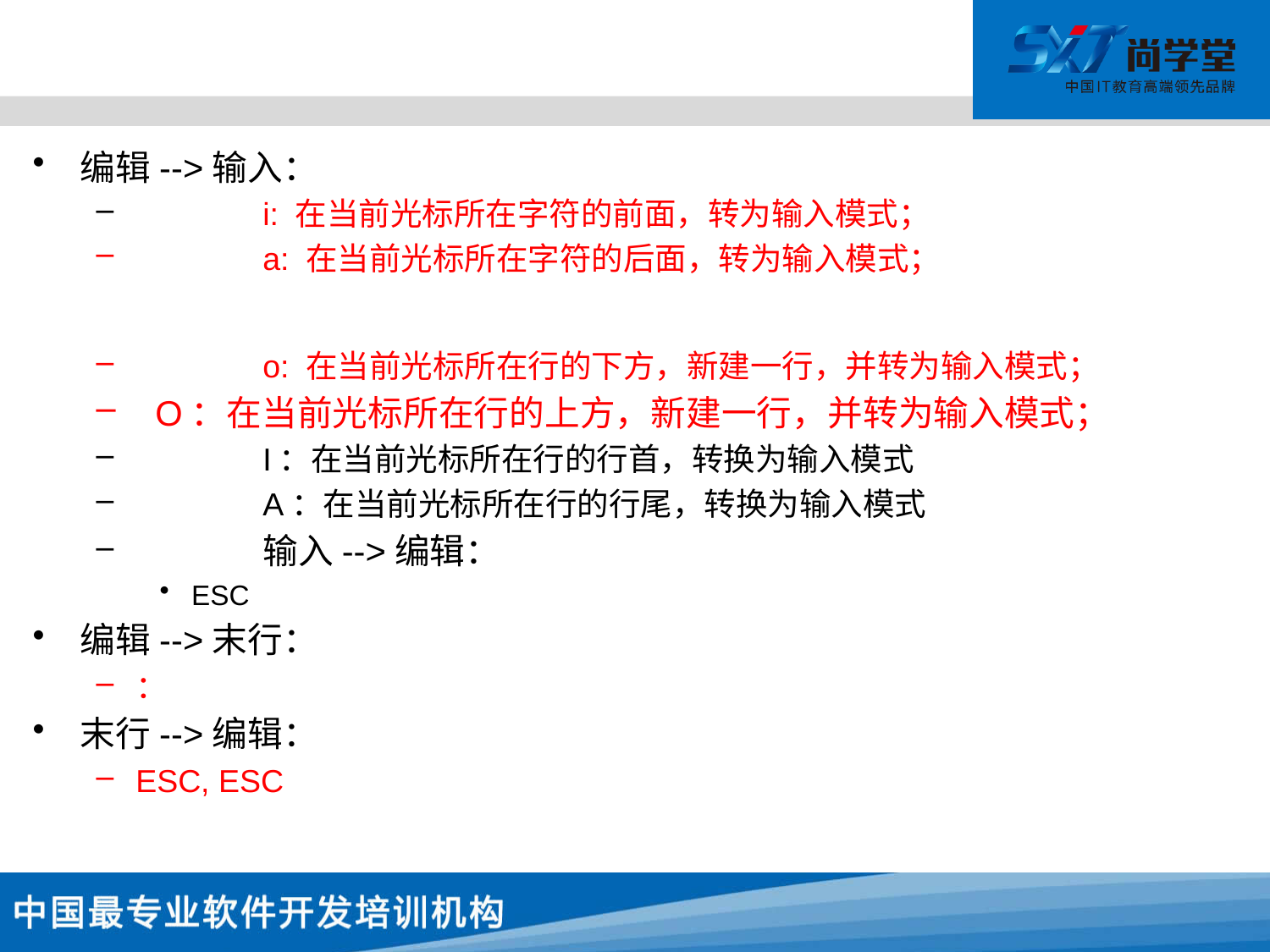

#
编辑-->输入：
	i: 在当前光标所在字符的前面，转为输入模式；
	a: 在当前光标所在字符的后面，转为输入模式；

	o: 在当前光标所在行的下方，新建一行，并转为输入模式；
  O：在当前光标所在行的上方，新建一行，并转为输入模式；
	I：在当前光标所在行的行首，转换为输入模式
	A：在当前光标所在行的行尾，转换为输入模式
	输入-->编辑：
ESC
编辑-->末行：
：
末行-->编辑：
ESC, ESC